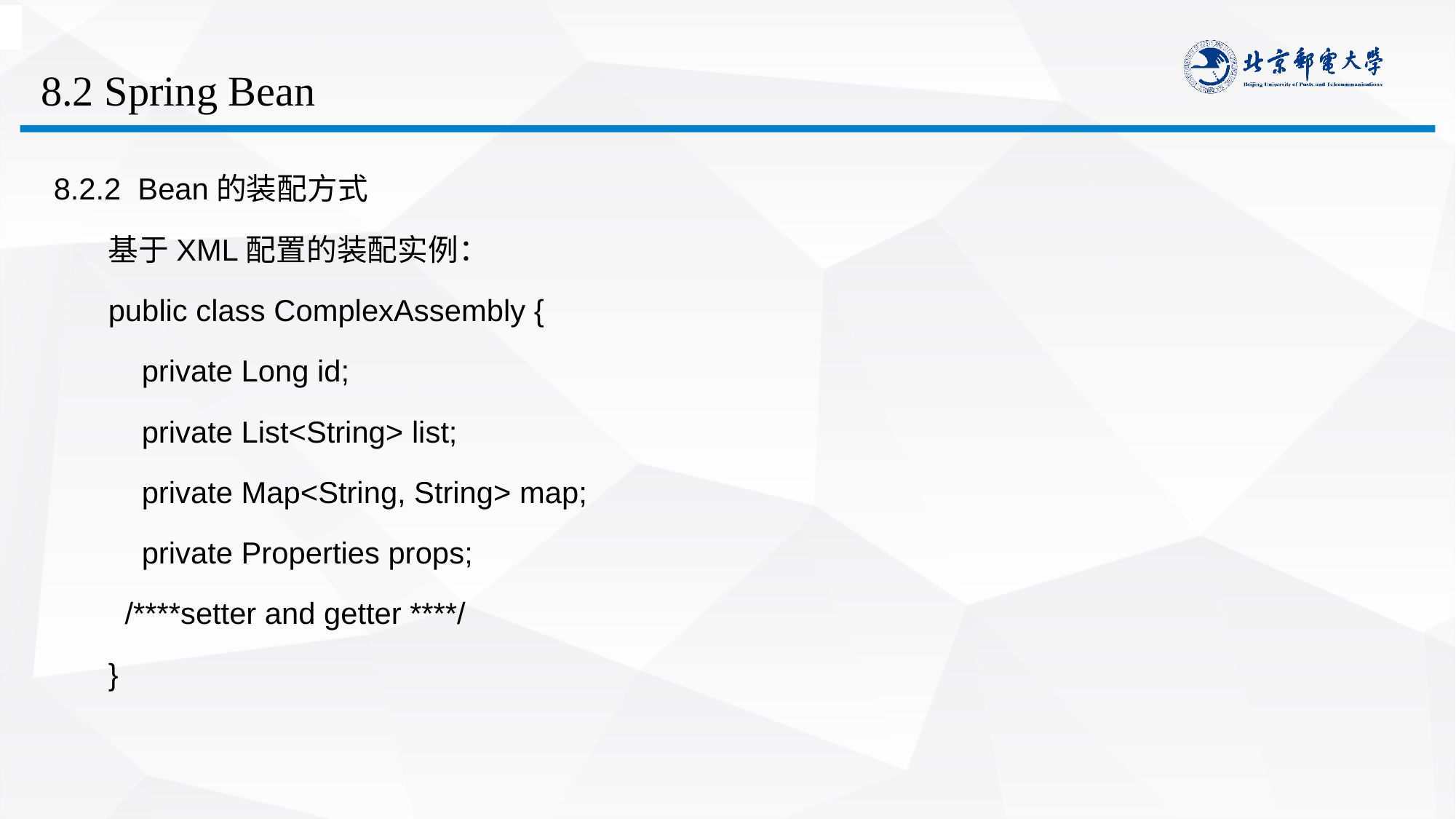

# 8.2 Spring Bean
8.2.2  Bean的装配方式
基于XML配置的装配实例：
public class ComplexAssembly {
    private Long id;
    private List<String> list;
    private Map<String, String> map;
    private Properties props;
  /****setter and getter ****/
}